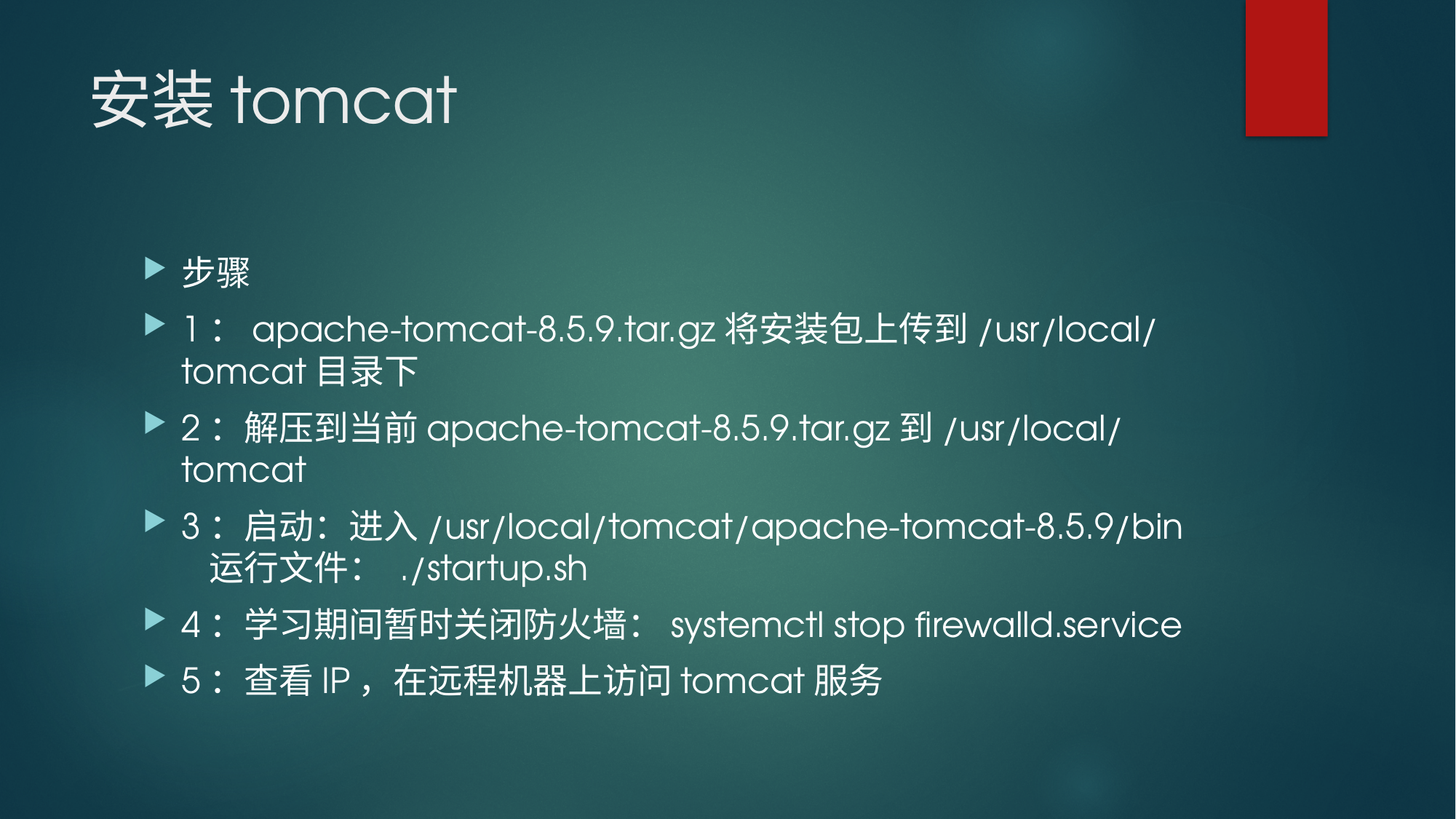

# 安装tomcat
步骤
1：apache-tomcat-8.5.9.tar.gz将安装包上传到/usr/local/tomcat目录下
2：解压到当前apache-tomcat-8.5.9.tar.gz到/usr/local/tomcat
3：启动：进入/usr/local/tomcat/apache-tomcat-8.5.9/bin   运行文件： ./startup.sh
4：学习期间暂时关闭防火墙：systemctl stop firewalld.service
5：查看IP，在远程机器上访问tomcat服务